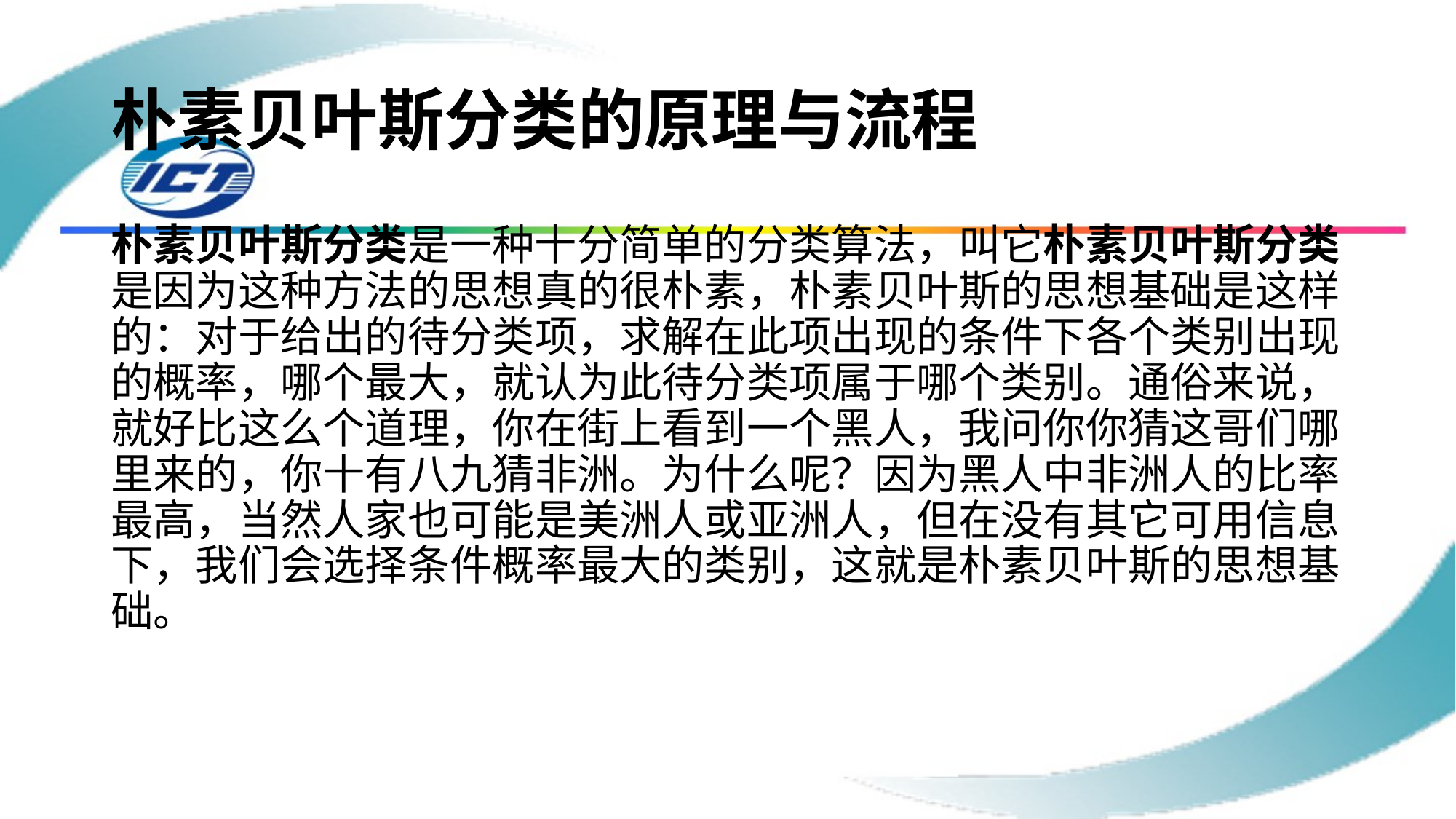

# 朴素贝叶斯分类的原理与流程
朴素贝叶斯分类是一种十分简单的分类算法，叫它朴素贝叶斯分类是因为这种方法的思想真的很朴素，朴素贝叶斯的思想基础是这样的：对于给出的待分类项，求解在此项出现的条件下各个类别出现的概率，哪个最大，就认为此待分类项属于哪个类别。通俗来说，就好比这么个道理，你在街上看到一个黑人，我问你你猜这哥们哪里来的，你十有八九猜非洲。为什么呢？因为黑人中非洲人的比率最高，当然人家也可能是美洲人或亚洲人，但在没有其它可用信息下，我们会选择条件概率最大的类别，这就是朴素贝叶斯的思想基础。